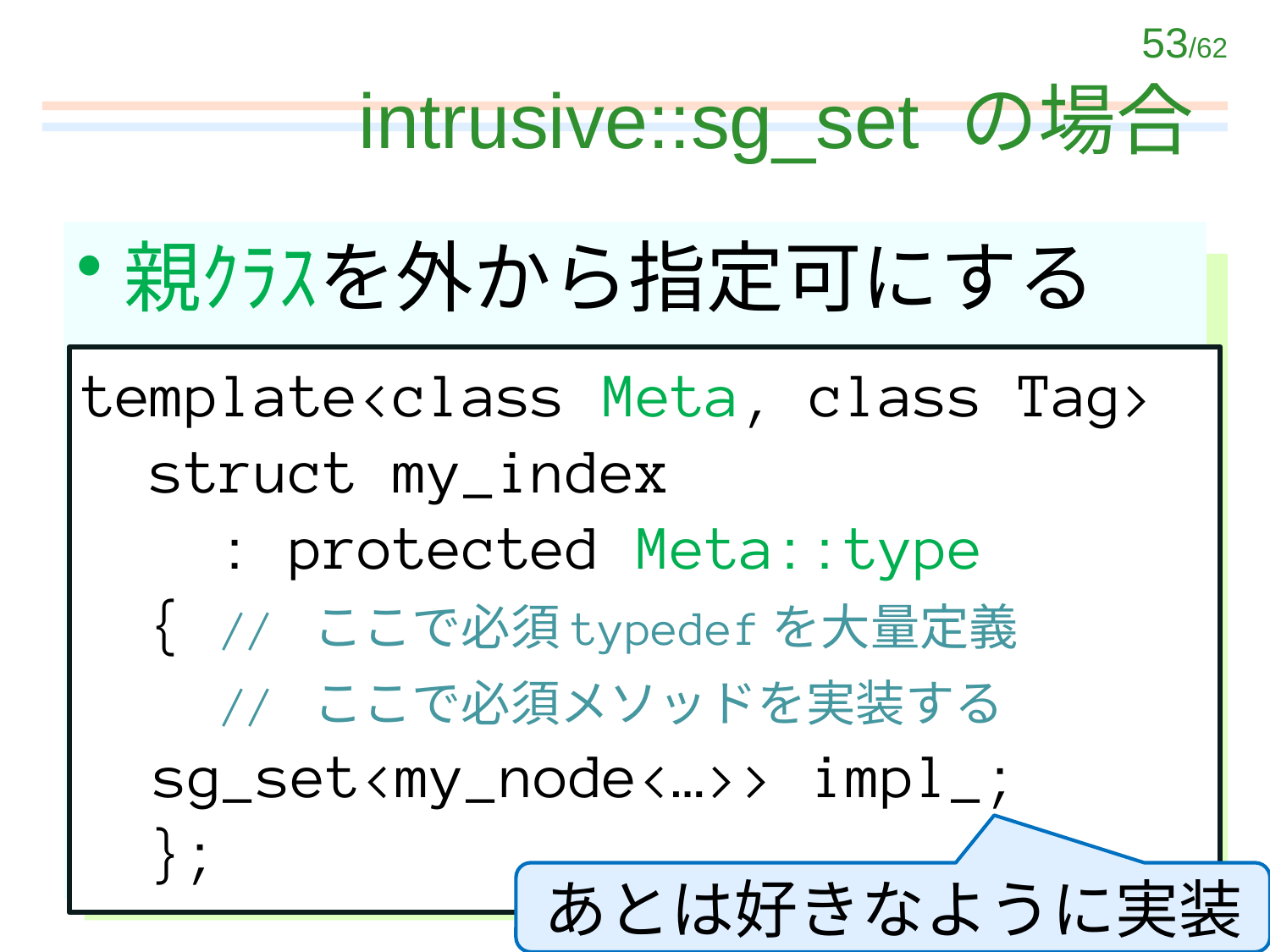

# intrusive::sg_set の場合
親ｸﾗｽを外から指定可にする
template<class Meta, class Tag>
  struct my_index
    : protected Meta::type
  { // ここで必須typedefを大量定義
    // ここで必須メソッドを実装する
    sg_set<my_node<…>> impl_;
  };
あとは好きなように実装